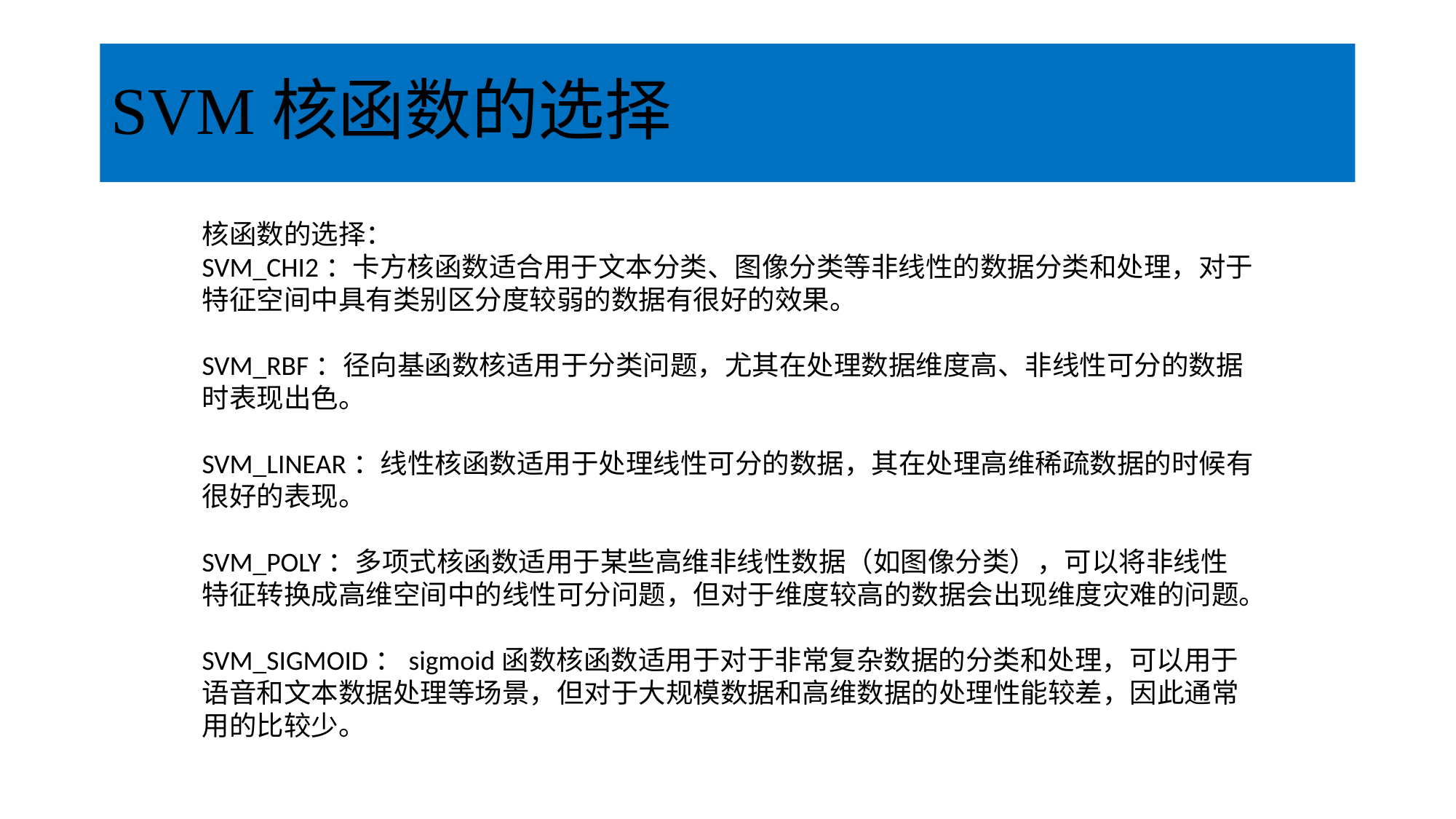

# SVM核函数的选择
核函数的选择：
SVM_CHI2：卡方核函数适合用于文本分类、图像分类等非线性的数据分类和处理，对于特征空间中具有类别区分度较弱的数据有很好的效果。

SVM_RBF：径向基函数核适用于分类问题，尤其在处理数据维度高、非线性可分的数据时表现出色。

SVM_LINEAR：线性核函数适用于处理线性可分的数据，其在处理高维稀疏数据的时候有很好的表现。

SVM_POLY：多项式核函数适用于某些高维非线性数据（如图像分类），可以将非线性特征转换成高维空间中的线性可分问题，但对于维度较高的数据会出现维度灾难的问题。

SVM_SIGMOID：sigmoid函数核函数适用于对于非常复杂数据的分类和处理，可以用于语音和文本数据处理等场景，但对于大规模数据和高维数据的处理性能较差，因此通常用的比较少。